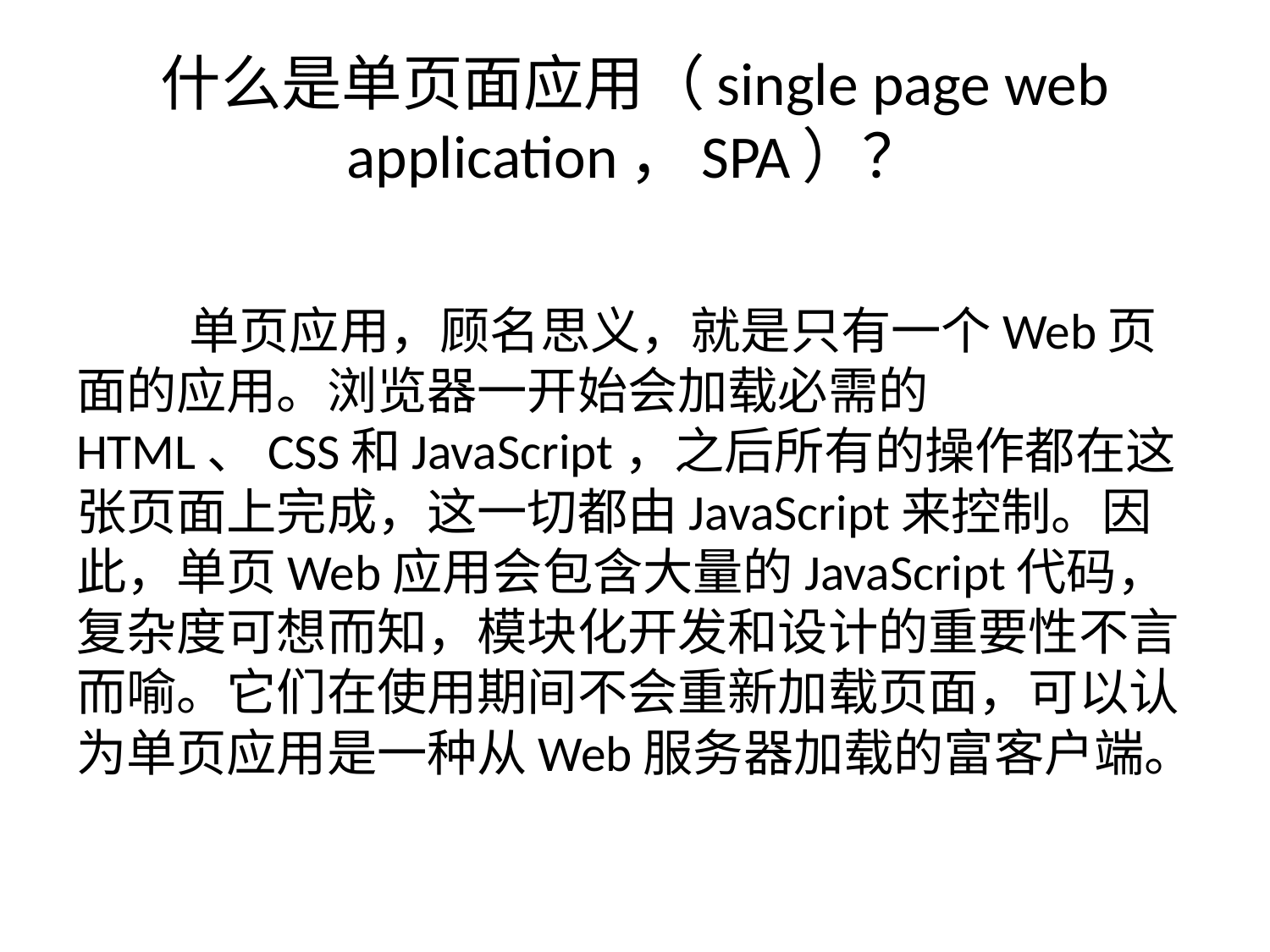

# 什么是单页面应用（single page web application，SPA）？

	单页应用，顾名思义，就是只有一个Web页面的应用。浏览器一开始会加载必需的HTML、CSS和JavaScript，之后所有的操作都在这张页面上完成，这一切都由JavaScript来控制。因此，单页Web应用会包含大量的JavaScript代码，复杂度可想而知，模块化开发和设计的重要性不言而喻。它们在使用期间不会重新加载页面，可以认为单页应用是一种从Web服务器加载的富客户端。